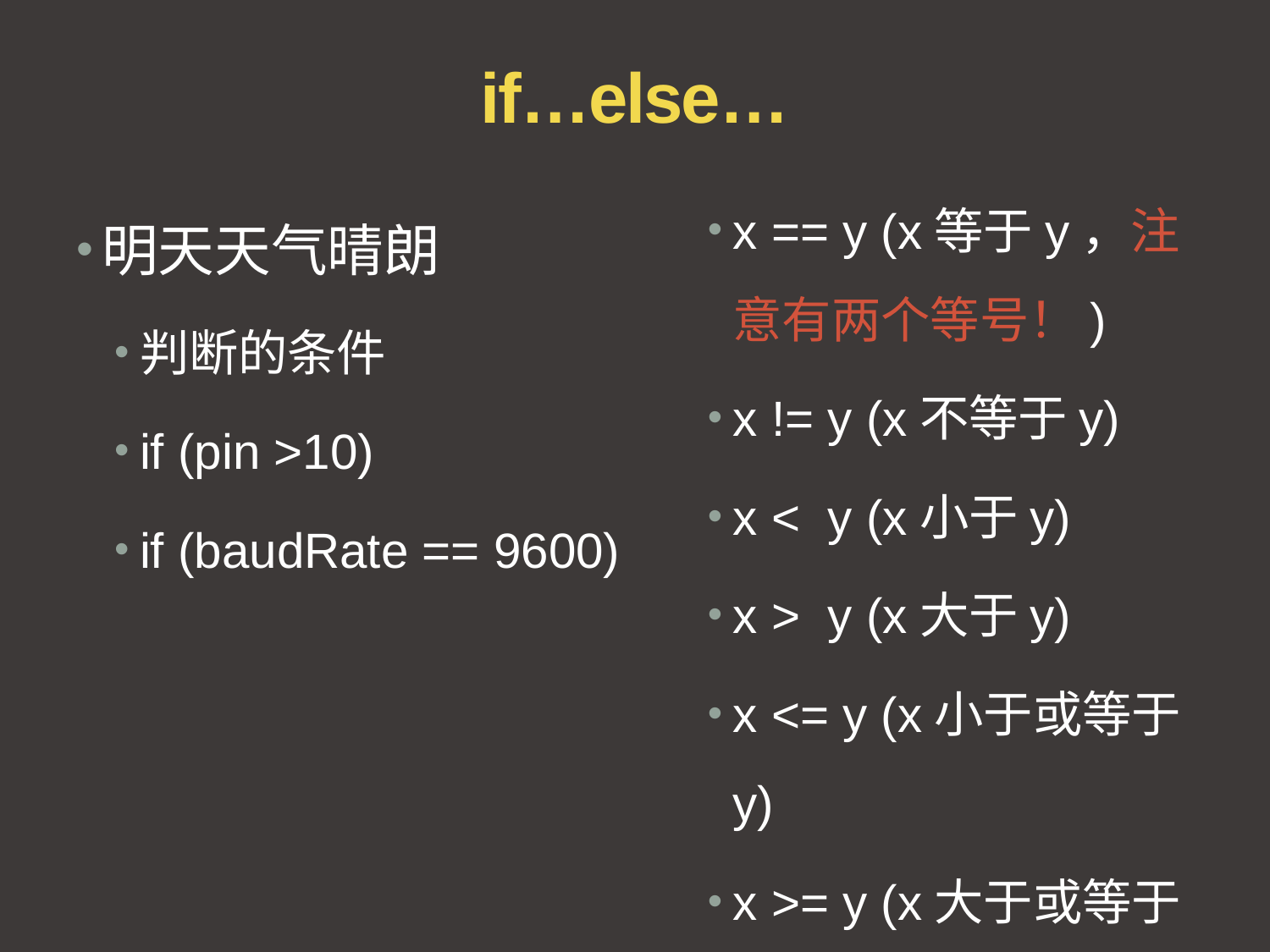

# if…else…
x == y (x等于y，注意有两个等号！)
x != y (x不等于y)
x <  y (x小于y)
x >  y (x大于y)
x <= y (x小于或等于y)
x >= y (x大于或等于y)
明天天气晴朗
判断的条件
if (pin >10)
if (baudRate == 9600)